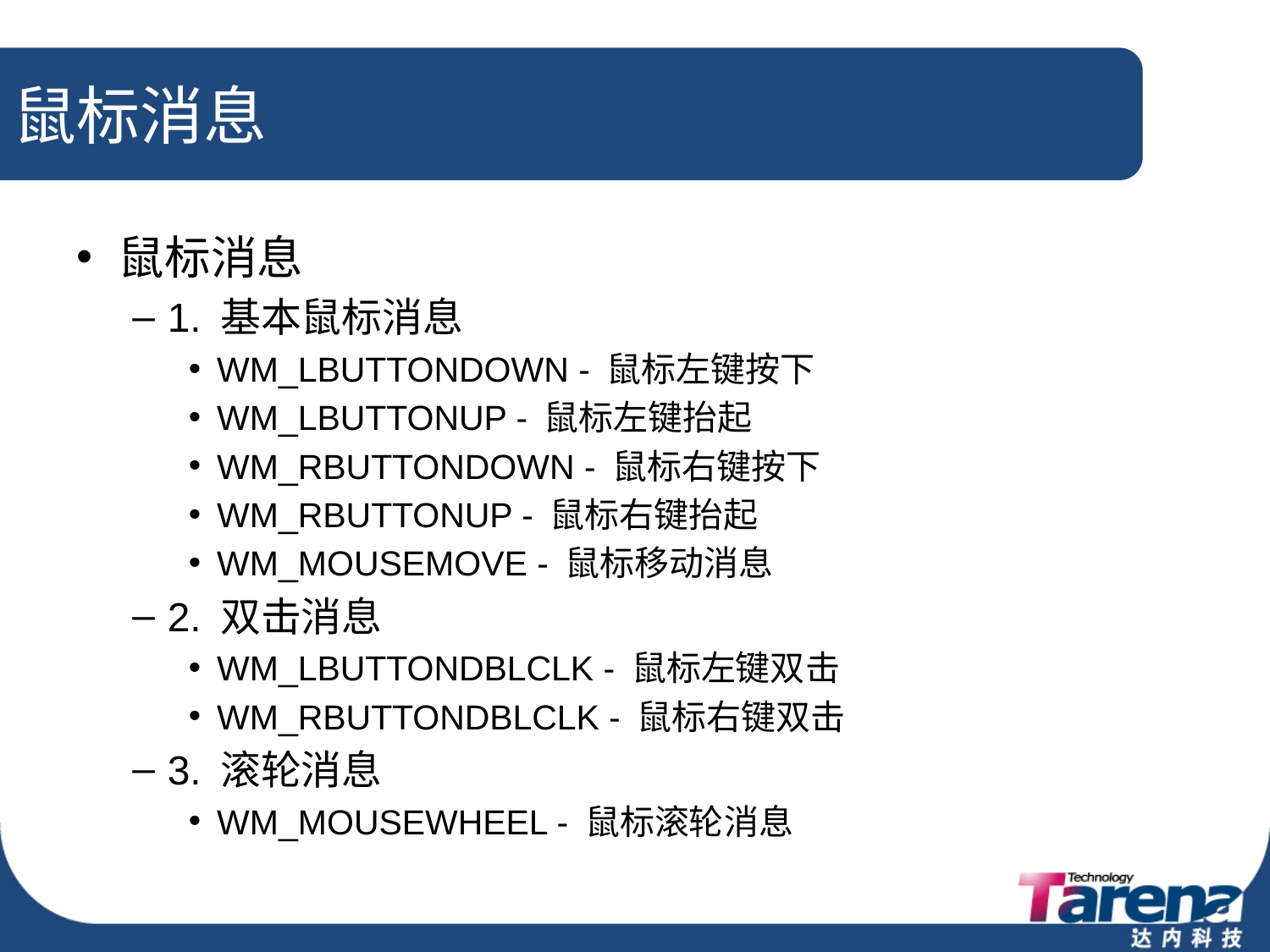

# 鼠标消息
鼠标消息
1. 基本鼠标消息
WM_LBUTTONDOWN - 鼠标左键按下
WM_LBUTTONUP - 鼠标左键抬起
WM_RBUTTONDOWN - 鼠标右键按下
WM_RBUTTONUP - 鼠标右键抬起
WM_MOUSEMOVE - 鼠标移动消息
2. 双击消息
WM_LBUTTONDBLCLK - 鼠标左键双击
WM_RBUTTONDBLCLK - 鼠标右键双击
3. 滚轮消息
WM_MOUSEWHEEL - 鼠标滚轮消息